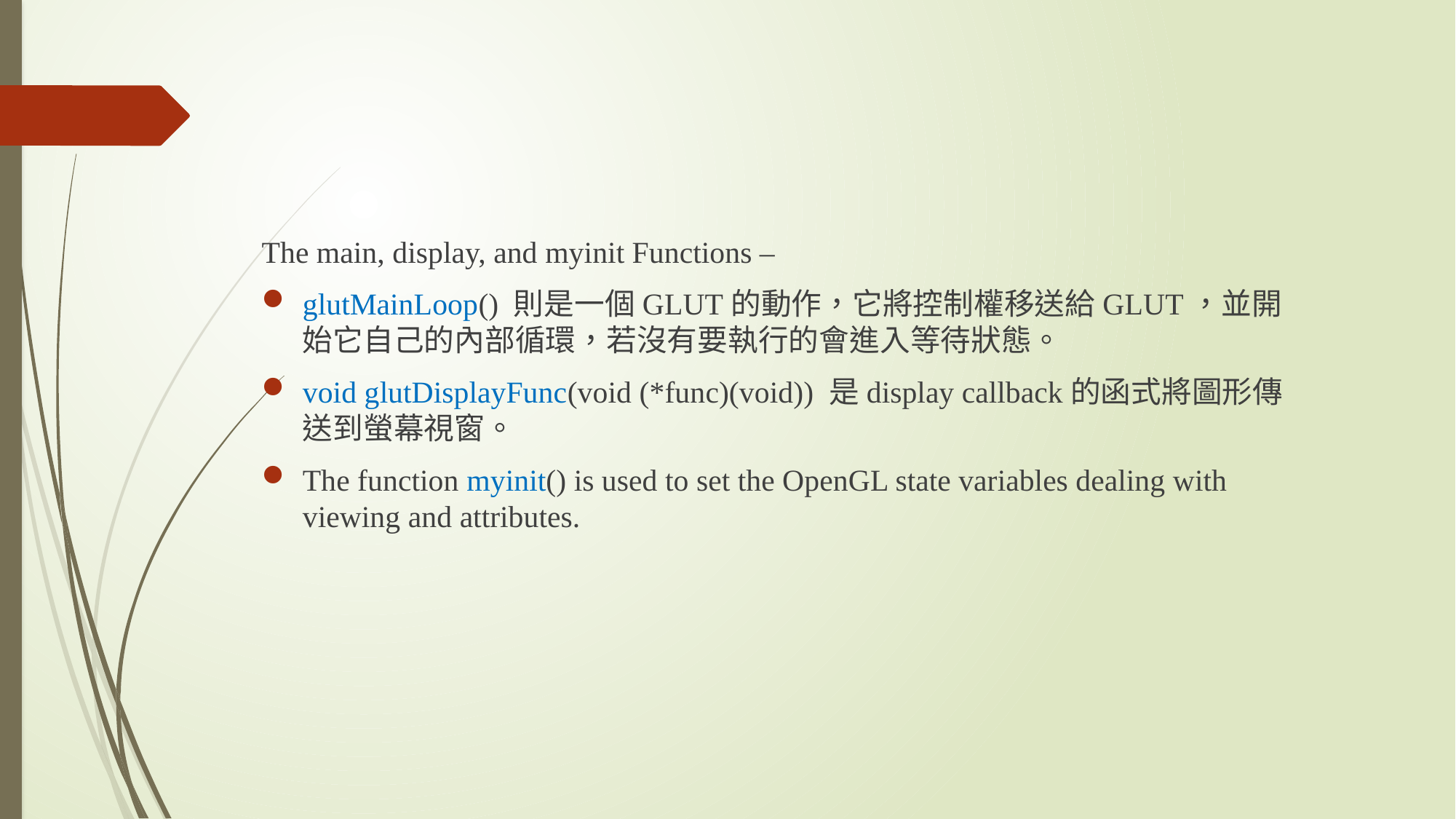

The main, display, and myinit Functions –
glutMainLoop() 則是一個GLUT的動作，它將控制權移送給GLUT，並開始它自己的內部循環，若沒有要執行的會進入等待狀態。
void glutDisplayFunc(void (*func)(void)) 是display callback的函式將圖形傳送到螢幕視窗。
The function myinit() is used to set the OpenGL state variables dealing with viewing and attributes.